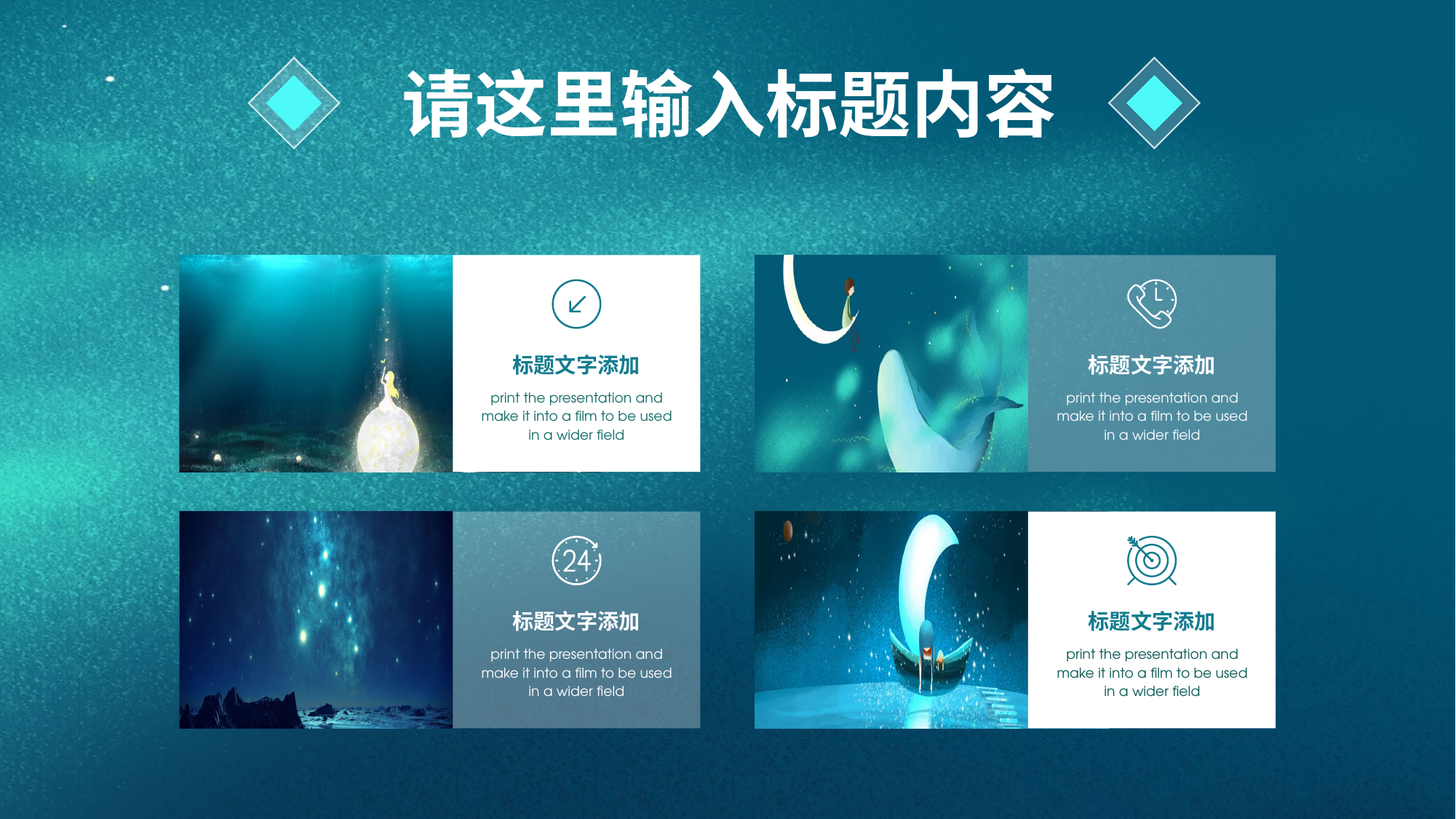

请这里输入标题内容

标题文字添加
print the presentation and make it into a film to be used in a wider field
标题文字添加
print the presentation and make it into a film to be used in a wider field

标题文字添加
print the presentation and make it into a film to be used in a wider field
标题文字添加
print the presentation and make it into a film to be used in a wider field